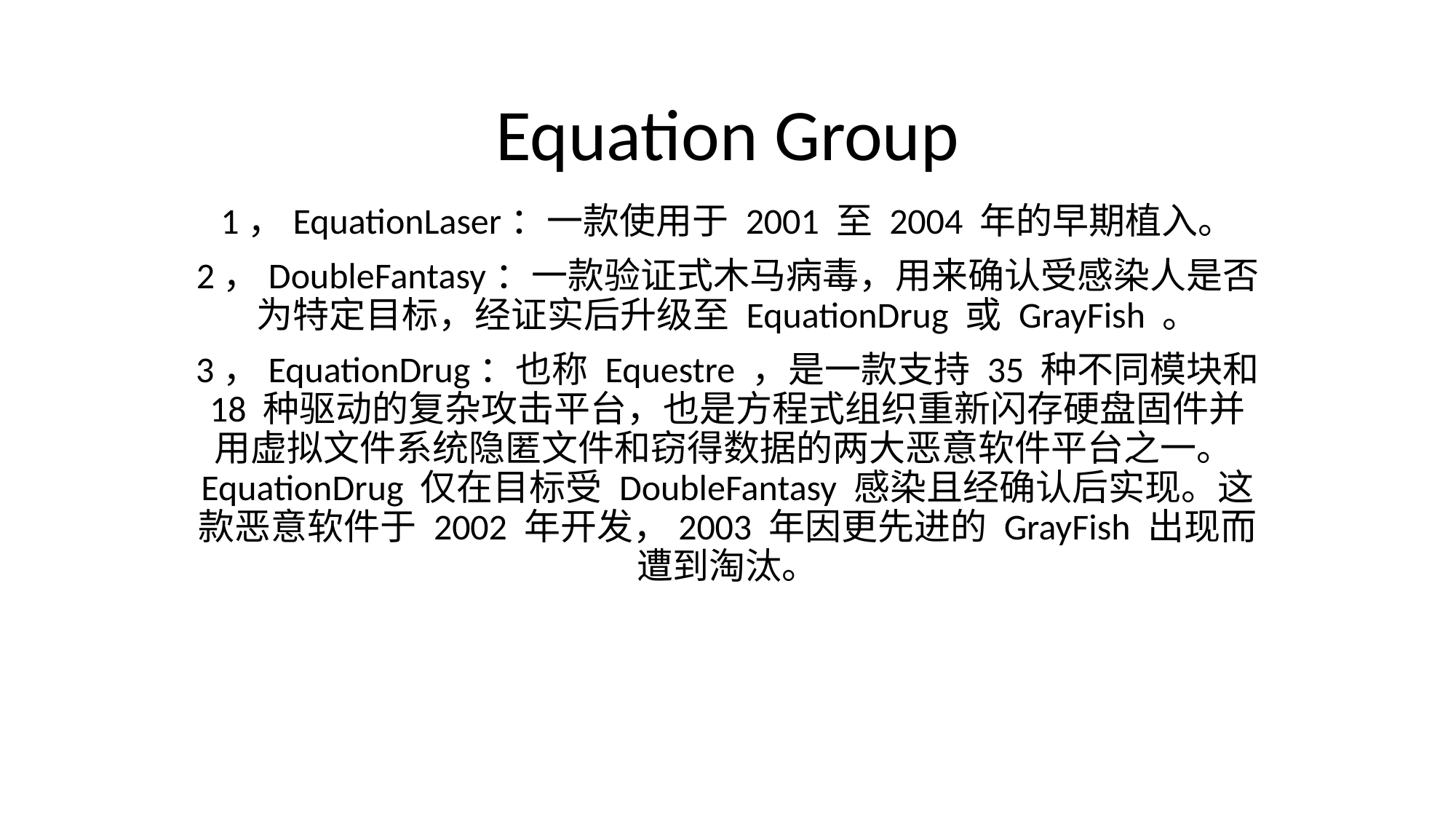

# Equation Group
1，EquationLaser：一款使用于 2001 至 2004 年的早期植入。
2，DoubleFantasy：一款验证式木马病毒，用来确认受感染人是否为特定目标，经证实后升级至 EquationDrug 或 GrayFish 。
3，EquationDrug：也称 Equestre ，是一款支持 35 种不同模块和 18 种驱动的复杂攻击平台，也是方程式组织重新闪存硬盘固件并用虚拟文件系统隐匿文件和窃得数据的两大恶意软件平台之一。  EquationDrug 仅在目标受 DoubleFantasy 感染且经确认后实现。这款恶意软件于 2002 年开发，2003 年因更先进的 GrayFish 出现而遭到淘汰。